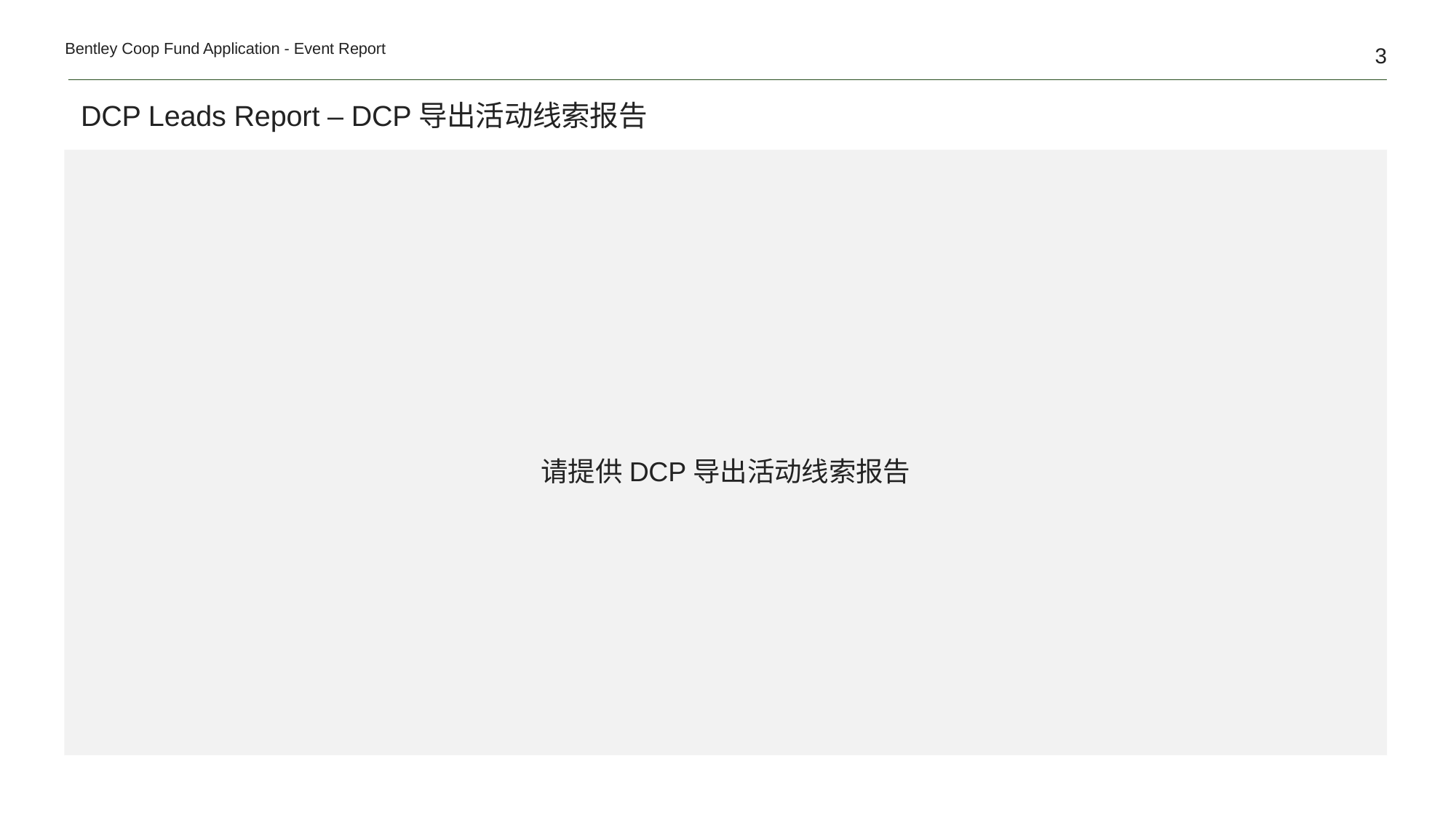

3
Bentley Coop Fund Application - Event Report
DCP Leads Report – DCP导出活动线索报告

请提供DCP导出活动线索报告